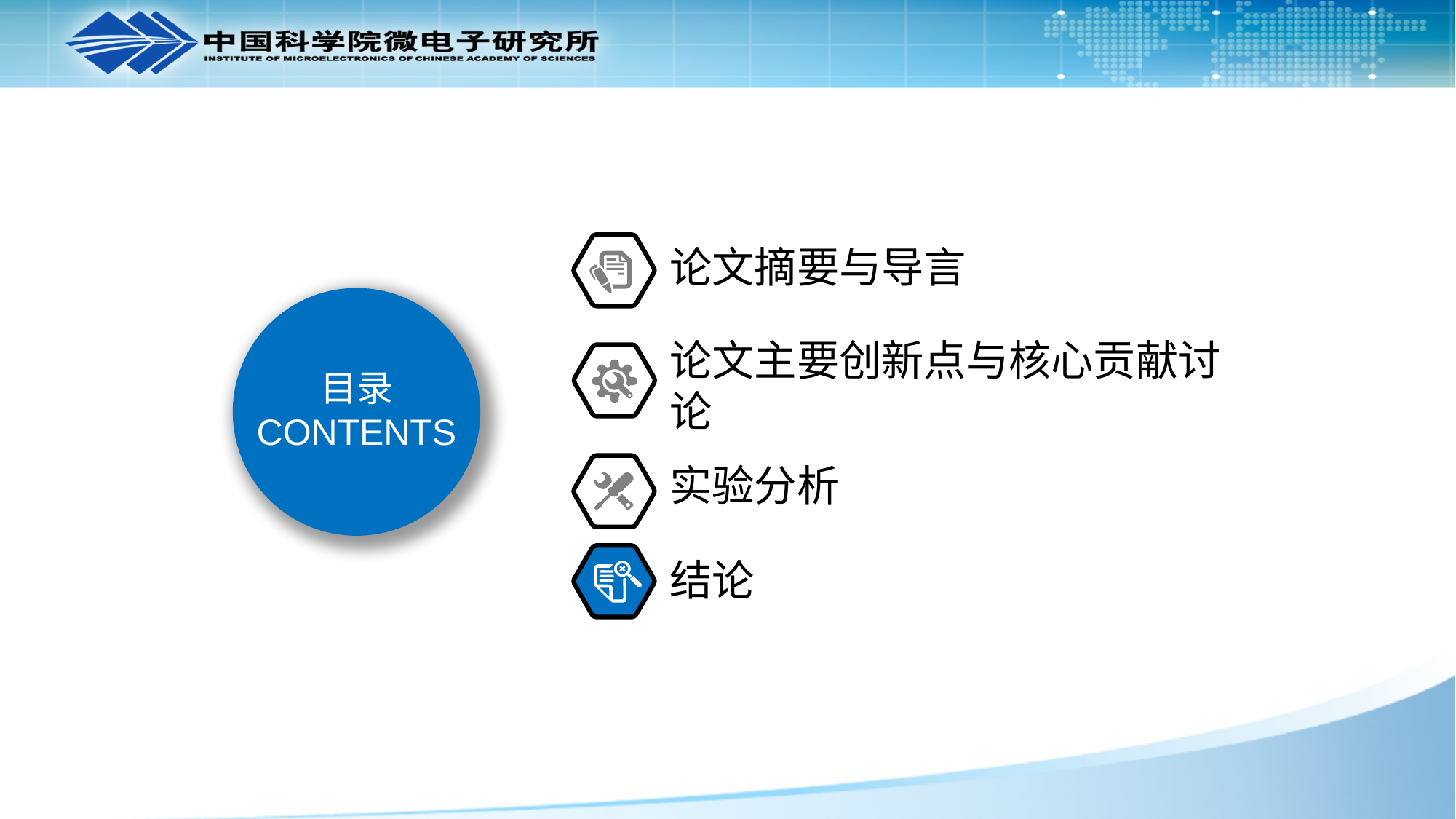

论文摘要与导言

目录
CONTENTS
论文主要创新点与核心贡献讨论

实验分析

结论

37